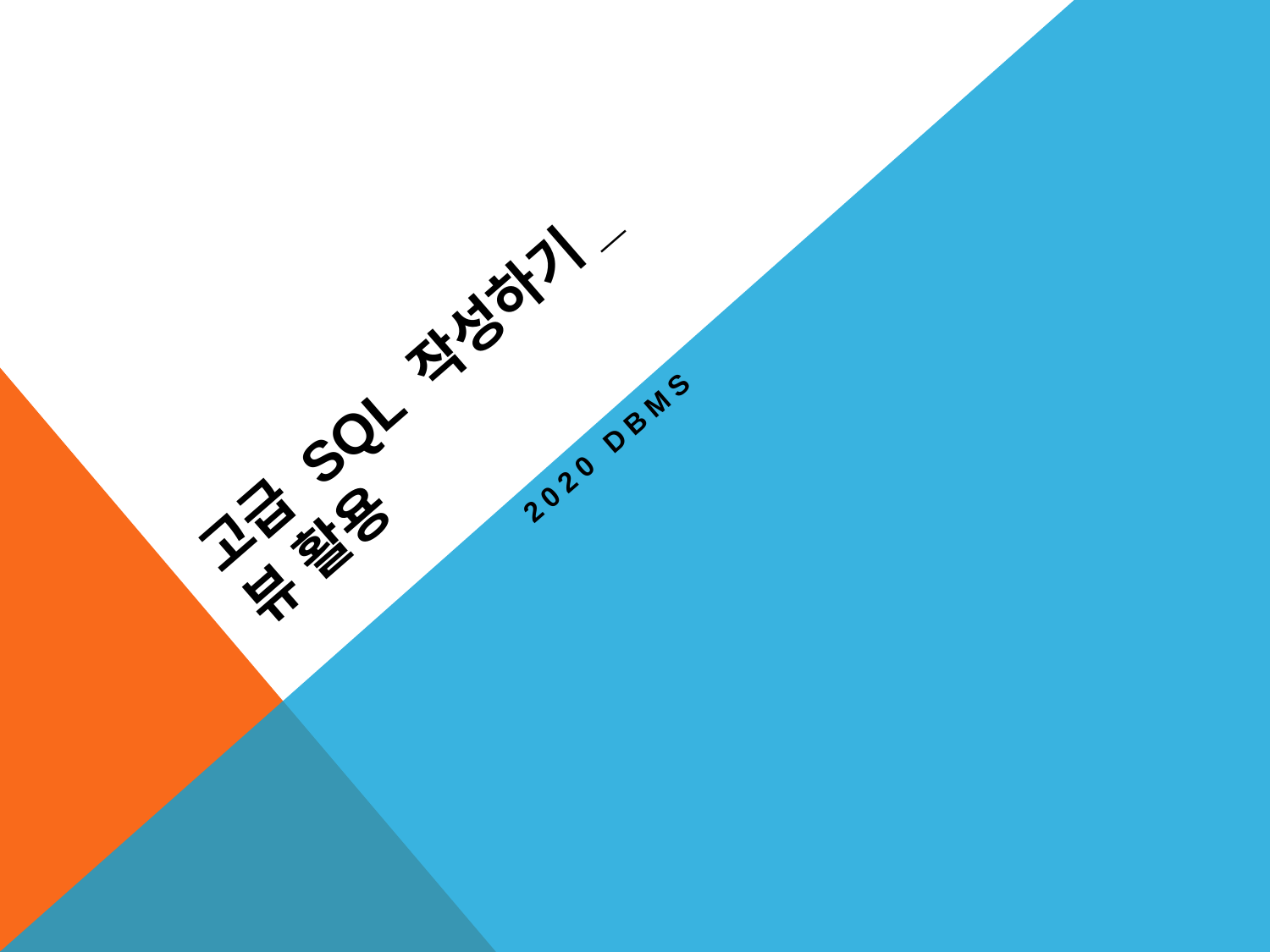

# 고급 SQL 작성하기_ 뷰 활용
2020 DBMS